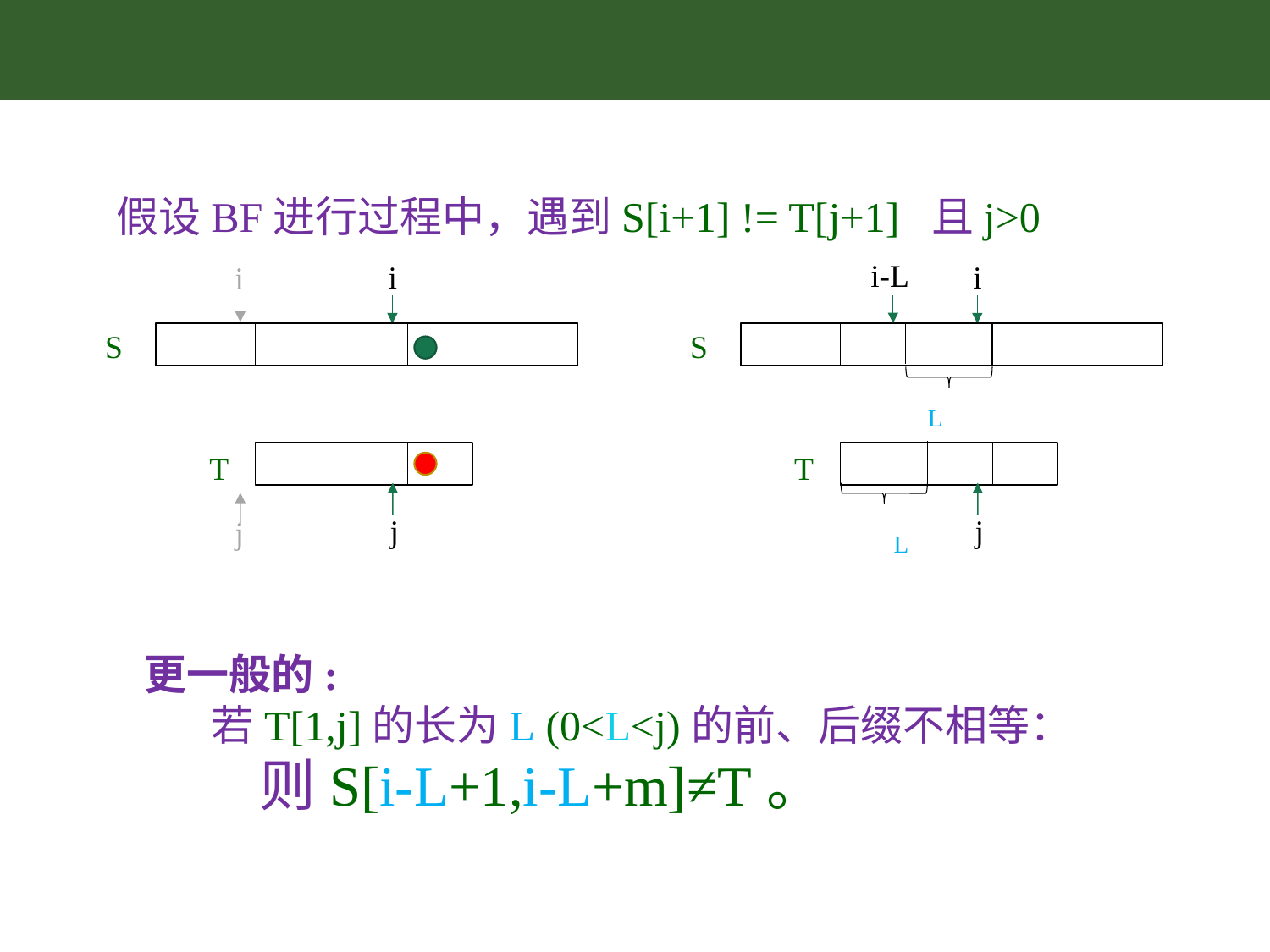

假设BF进行过程中，遇到S[i+1] != T[j+1]  且j>0
i-L
i
i
i
S
S

L
T

T

L
j
j
j
更一般的:
      若T[1,j]的长为L (0<L<j)的前、后缀不相等：
        则S[i-L+1,i-L+m]≠T。